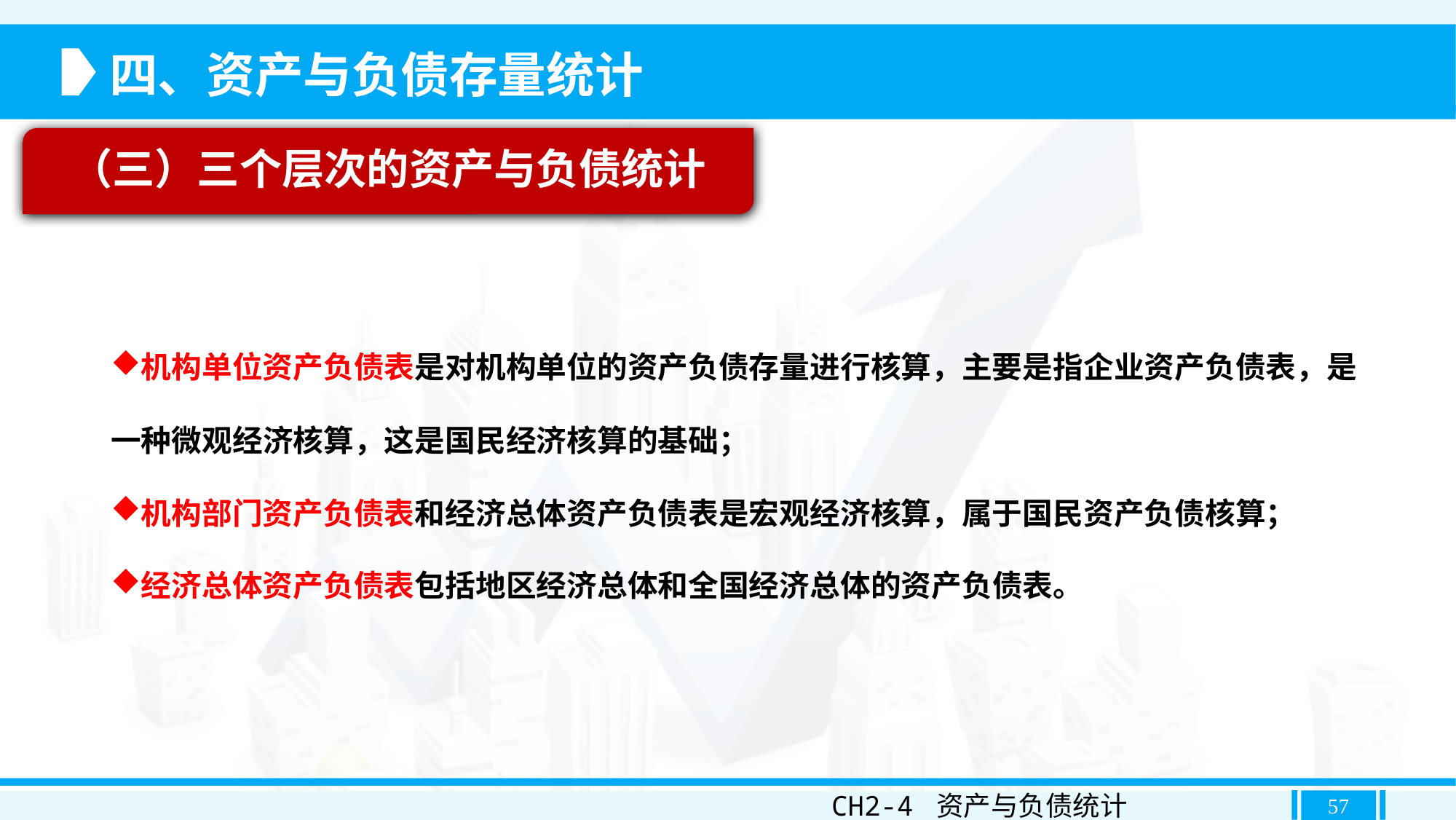

四、资产与负债存量统计

（三）三个层次的资产与负债统计
机构单位资产负债表是对机构单位的资产负债存量进行核算，主要是指企业资产负债表，是一种微观经济核算，这是国民经济核算的基础；
机构部门资产负债表和经济总体资产负债表是宏观经济核算，属于国民资产负债核算；
经济总体资产负债表包括地区经济总体和全国经济总体的资产负债表。
CH2-4 资产与负债统计
57